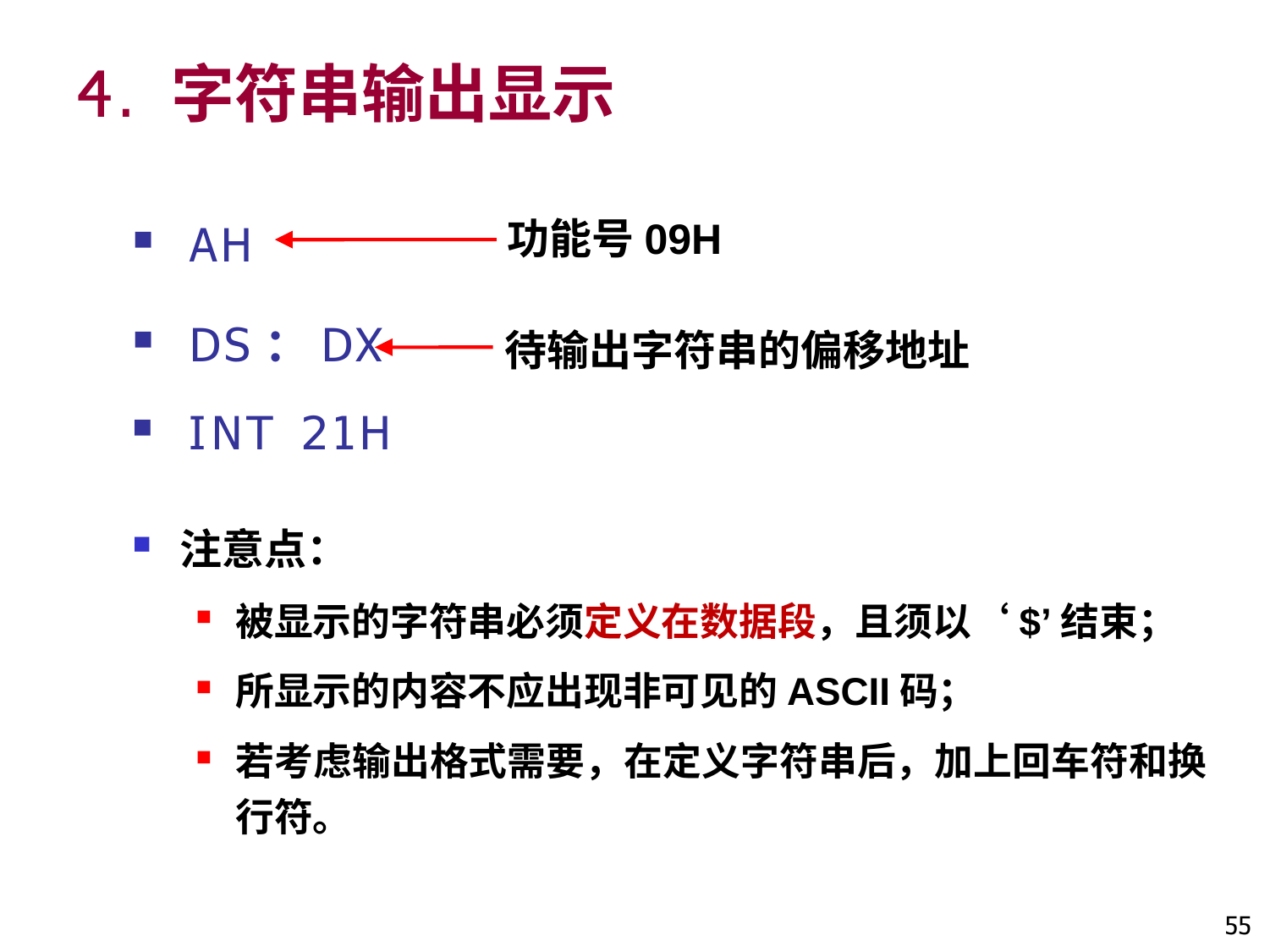

# 4. 字符串输出显示
功能号09H
  AH

待输出字符串的偏移地址
  DS：DX

  INT  21H
注意点：
被显示的字符串必须定义在数据段，且须以‘$’结束；
所显示的内容不应出现非可见的ASCII码；
若考虑输出格式需要，在定义字符串后，加上回车符和换行符。
55